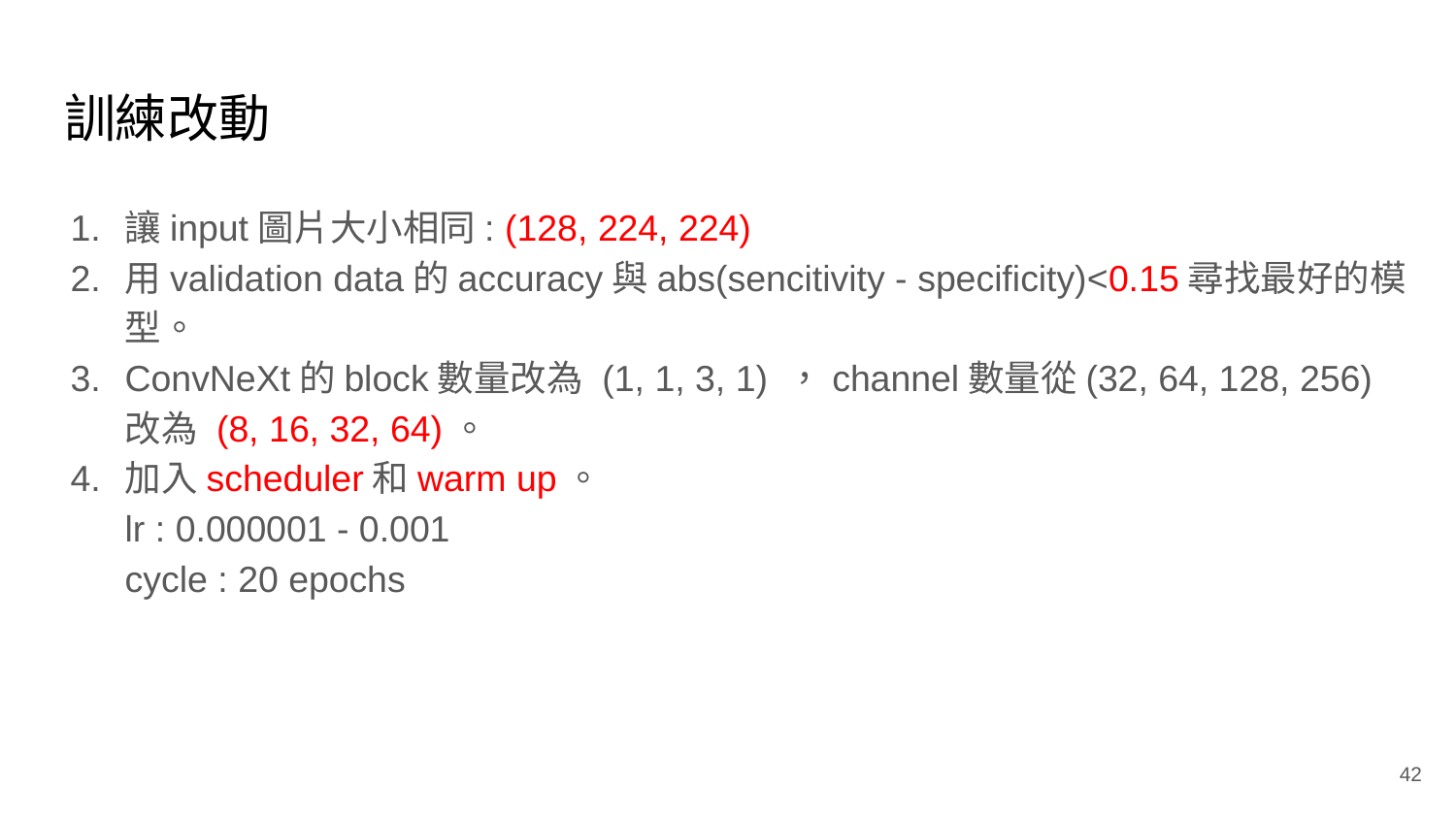

# 訓練改動
讓input圖片大小相同: (128, 224, 224)
用validation data的accuracy與abs(sencitivity - specificity)<0.15尋找最好的模型。
ConvNeXt的block數量改為 (1, 1, 3, 1) ，channel數量從(32, 64, 128, 256)改為 (8, 16, 32, 64)。
加入scheduler和warm up。
lr : 0.000001 - 0.001
cycle : 20 epochs
42